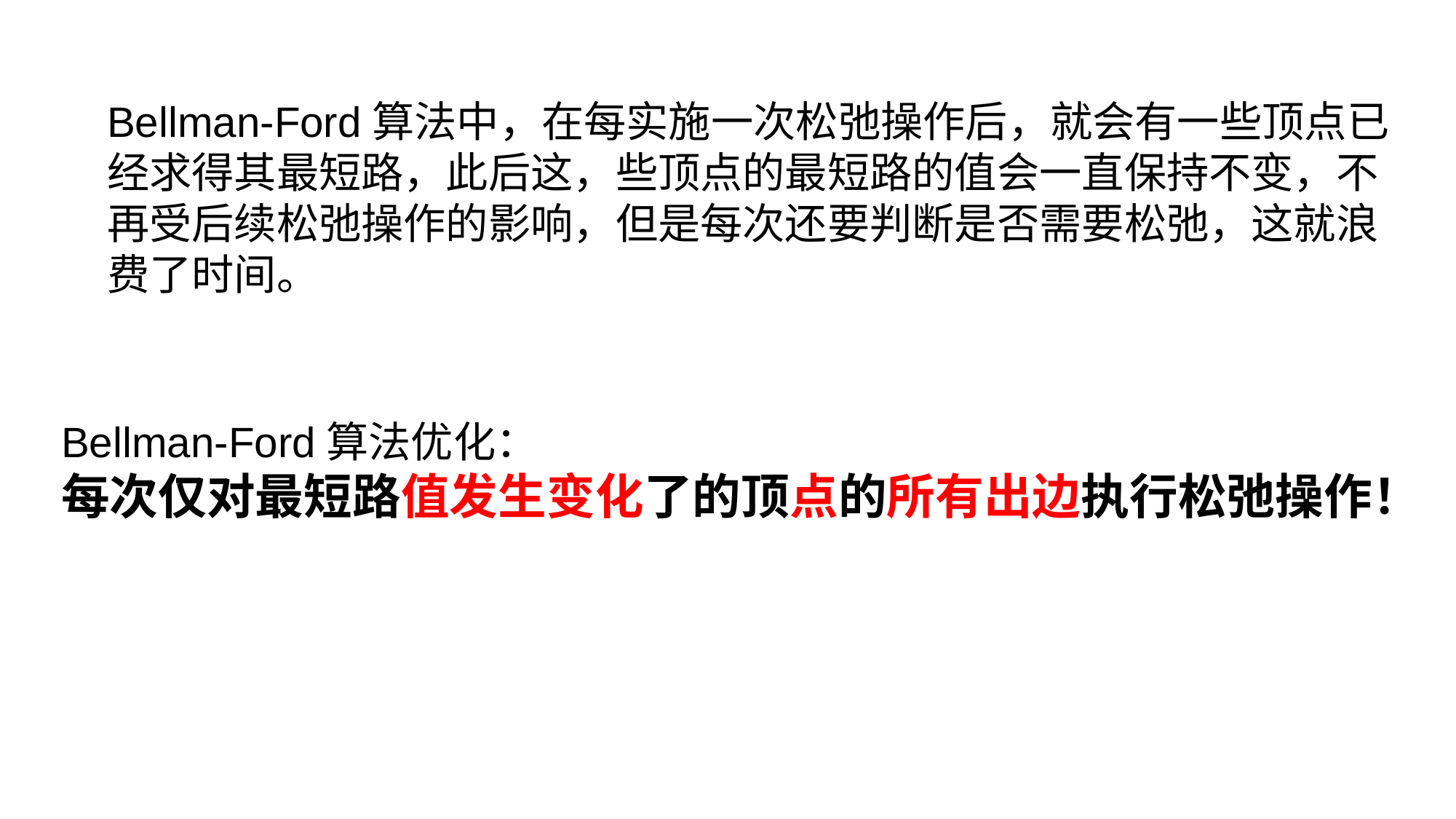

Bellman-Ford算法中，在每实施一次松弛操作后，就会有一些顶点已经求得其最短路，此后这，些顶点的最短路的值会一直保持不变，不再受后续松弛操作的影响，但是每次还要判断是否需要松弛，这就浪费了时间。
Bellman-Ford算法优化：
每次仅对最短路值发生变化了的顶点的所有出边执行松弛操作！